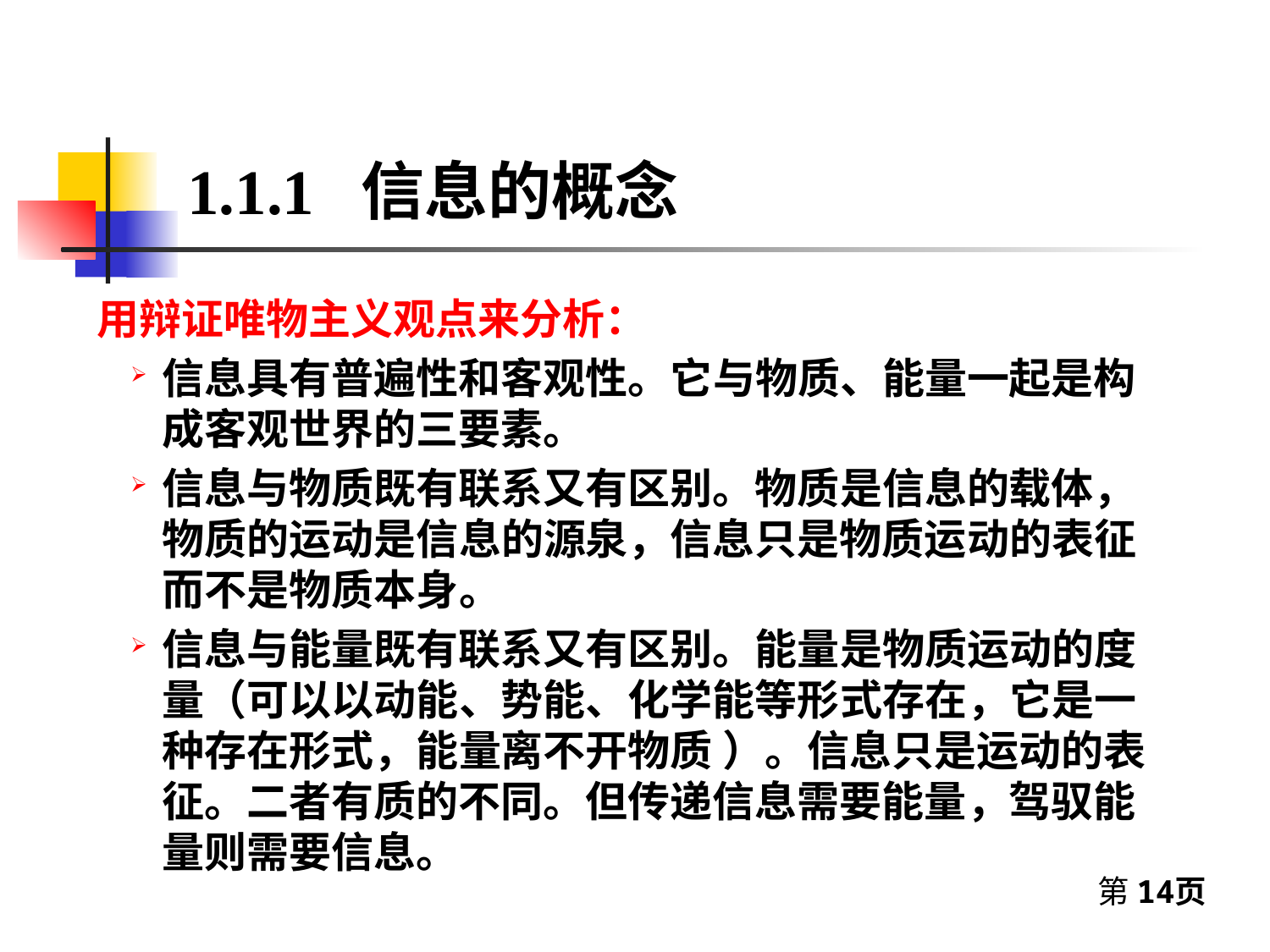

1.1.1  信息的概念
用辩证唯物主义观点来分析：
信息具有普遍性和客观性。它与物质、能量一起是构成客观世界的三要素。
信息与物质既有联系又有区别。物质是信息的载体，物质的运动是信息的源泉，信息只是物质运动的表征而不是物质本身。
信息与能量既有联系又有区别。能量是物质运动的度量（可以以动能、势能、化学能等形式存在，它是一种存在形式，能量离不开物质 ）。信息只是运动的表征。二者有质的不同。但传递信息需要能量，驾驭能量则需要信息。